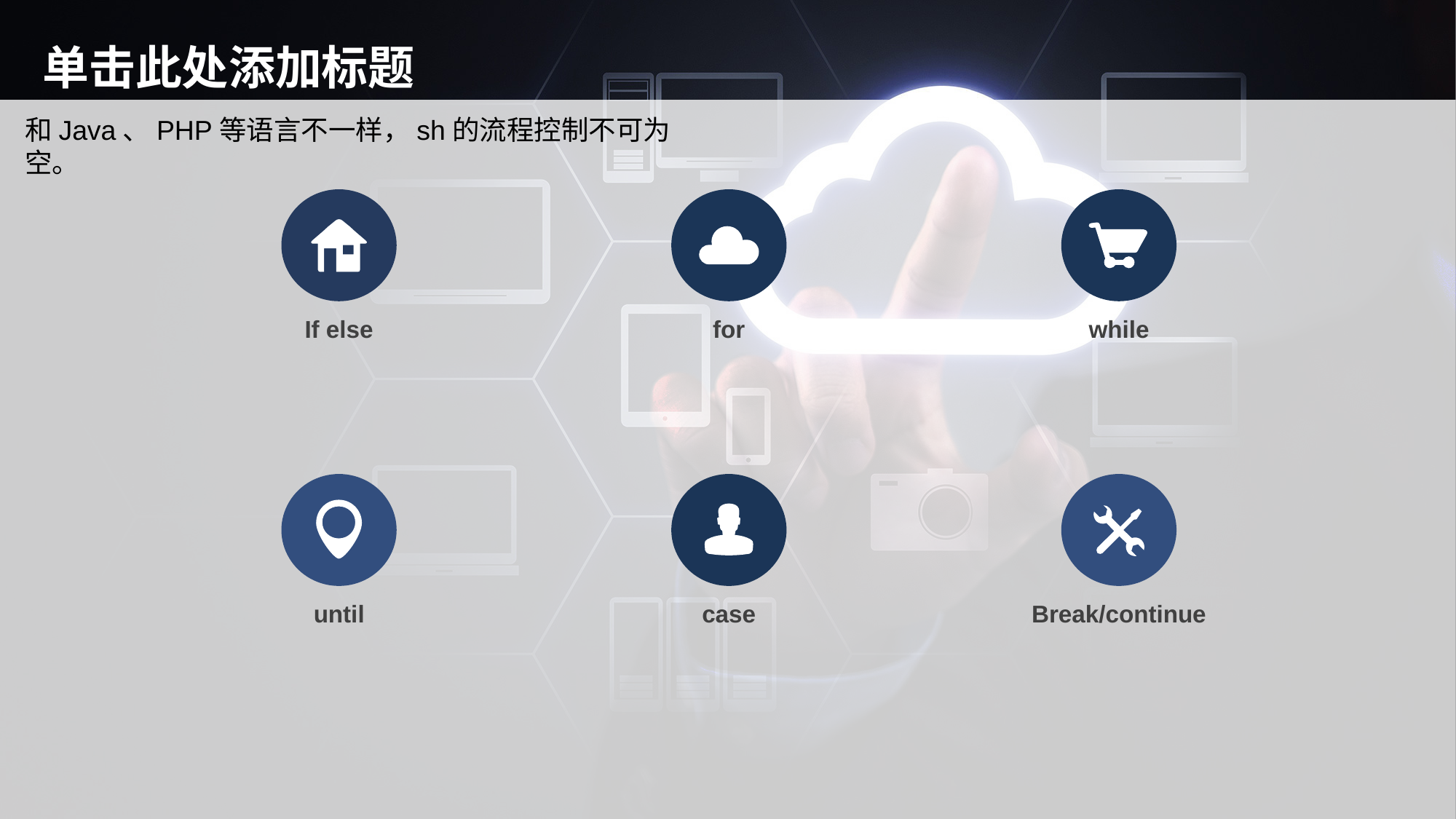

# 单击此处添加标题
和Java、PHP等语言不一样，sh的流程控制不可为空。

If else

for

while

until

case

Break/continue